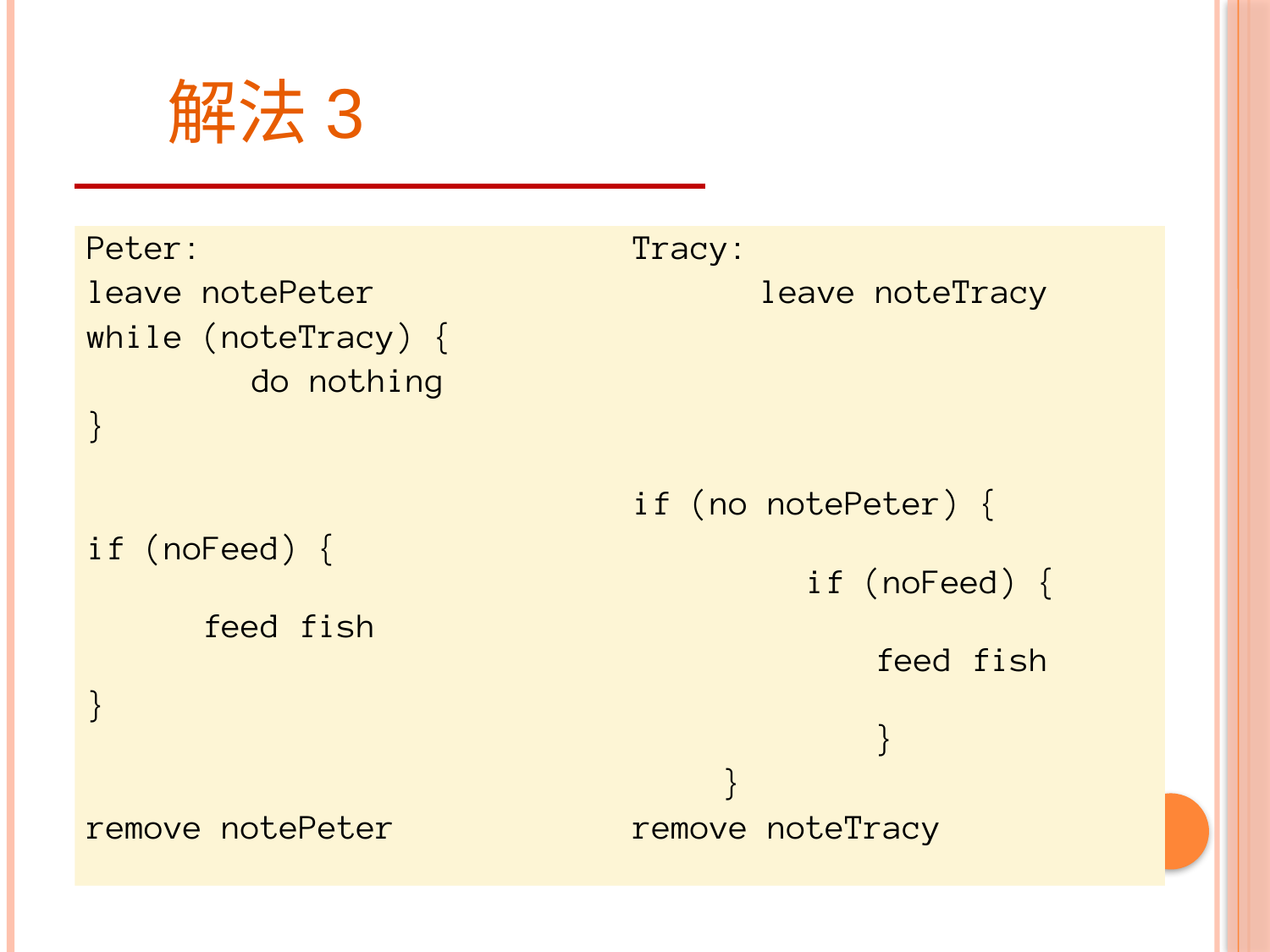

# 解法3
Peter: 				Tracy:
leave notePeter 			leave noteTracy
while (noteTracy) {
     	do nothing
}
                                        							if (no notePeter) {
if (noFeed) {                               						         if (noFeed) {
      feed fish                                  						      feed fish
}                                           							      }
                                 }
remove notePeter     		remove noteTracy